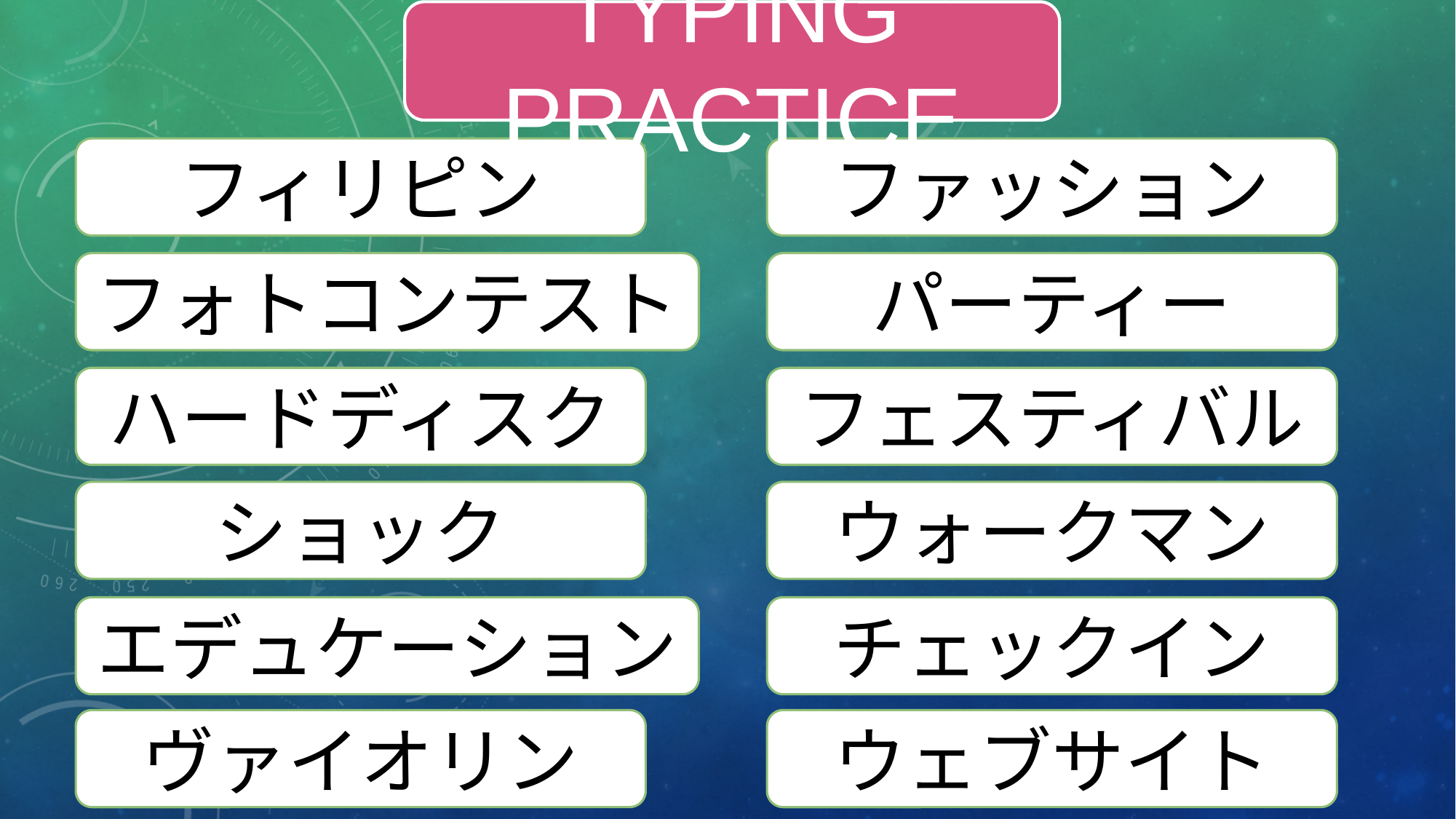

TYPING PRACTICE
フィリピン
ファッション
フォトコンテスト
パーティー
ハードディスク
フェスティバル
ショック
ウォークマン
エデュケーション
チェックイン
ヴァイオリン
ウェブサイト